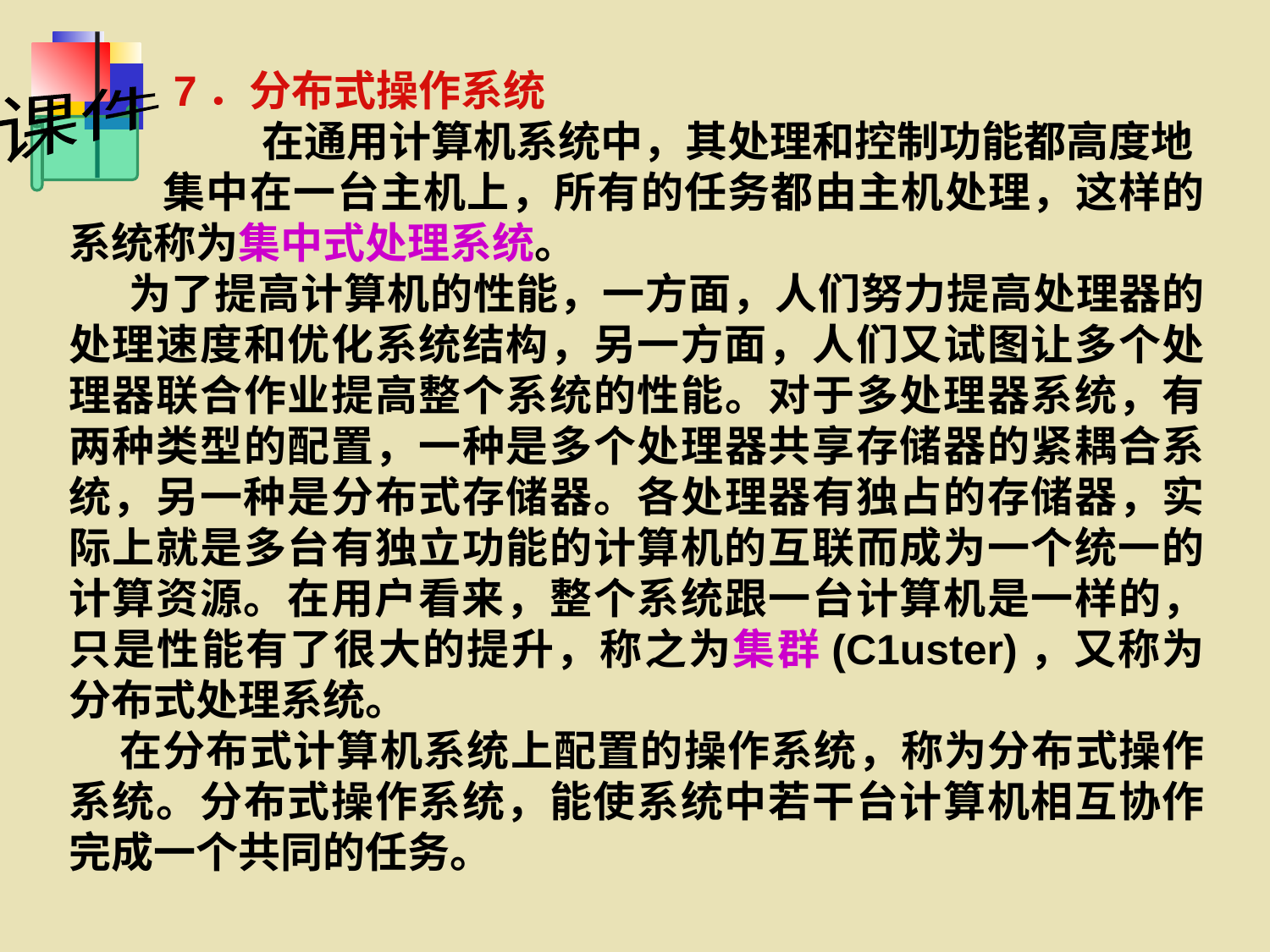

7．分布式操作系统
　　　　    在通用计算机系统中，其处理和控制功能都高度地
　　  集中在一台主机上，所有的任务都由主机处理，这样的系统称为集中式处理系统。
　   为了提高计算机的性能，一方面，人们努力提高处理器的处理速度和优化系统结构，另一方面，人们又试图让多个处理器联合作业提高整个系统的性能。对于多处理器系统，有两种类型的配置，一种是多个处理器共享存储器的紧耦合系统，另一种是分布式存储器。各处理器有独占的存储器，实际上就是多台有独立功能的计算机的互联而成为一个统一的计算资源。在用户看来，整个系统跟一台计算机是一样的，只是性能有了很大的提升，称之为集群(C1uster)，又称为分布式处理系统。
     在分布式计算机系统上配置的操作系统，称为分布式操作系统。分布式操作系统，能使系统中若干台计算机相互协作完成一个共同的任务。